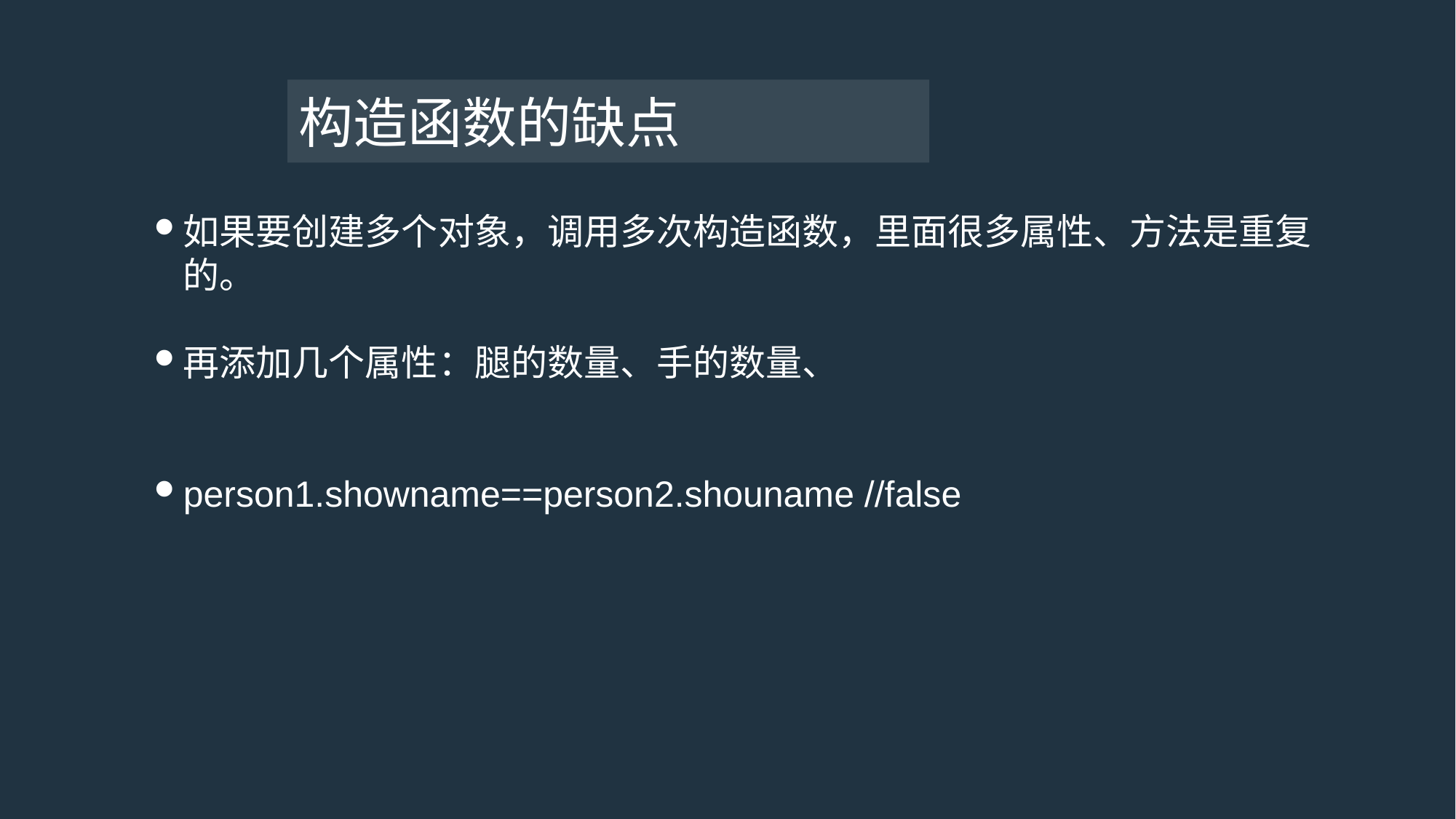

# 构造函数的缺点
如果要创建多个对象，调用多次构造函数，里面很多属性、方法是重复的。

再添加几个属性：腿的数量、手的数量、

person1.showname==person2.shouname //false